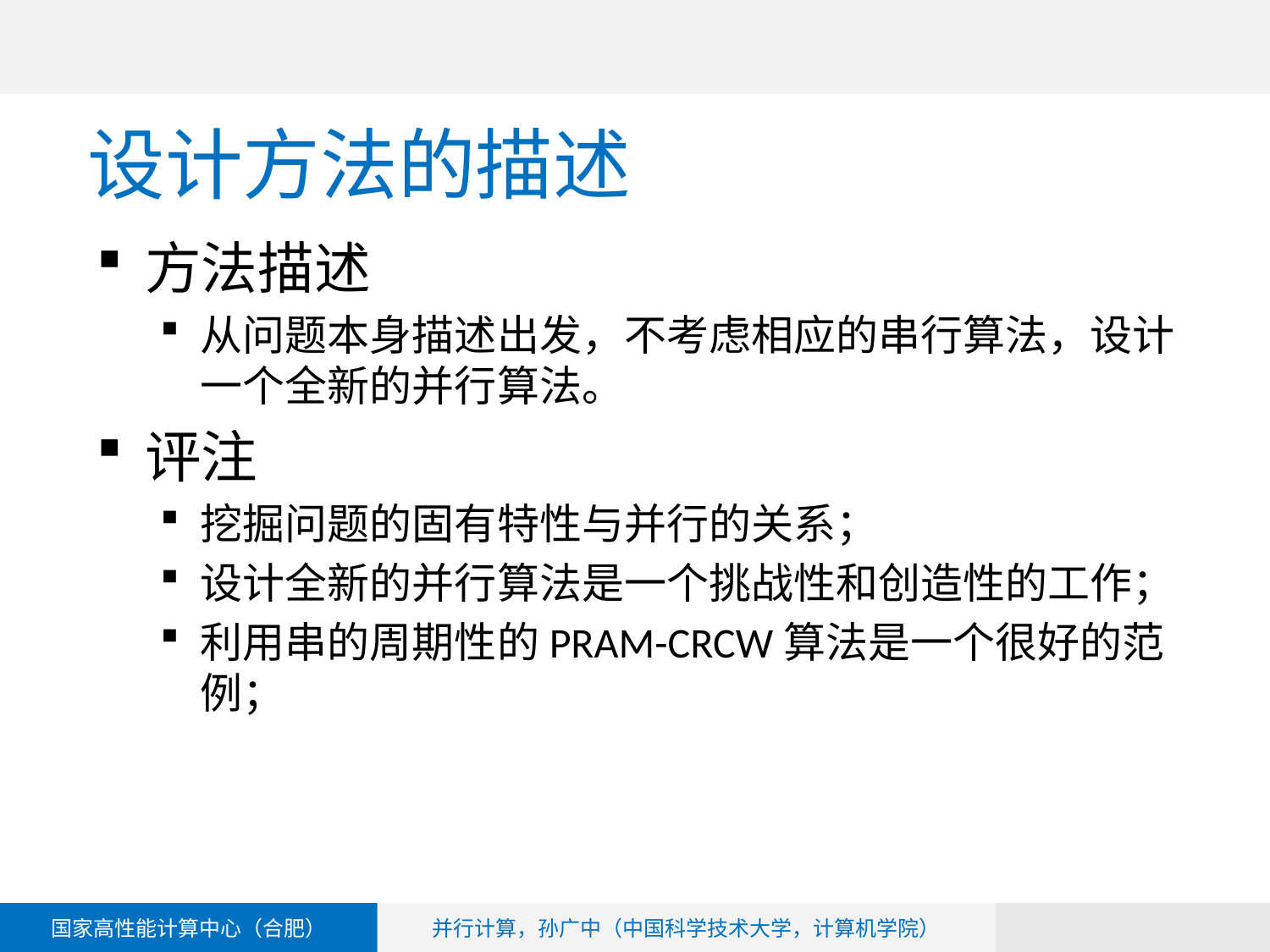

# 设计方法的描述
方法描述
从问题本身描述出发，不考虑相应的串行算法，设计一个全新的并行算法。
评注
挖掘问题的固有特性与并行的关系；
设计全新的并行算法是一个挑战性和创造性的工作；
利用串的周期性的PRAM-CRCW算法是一个很好的范例；
11